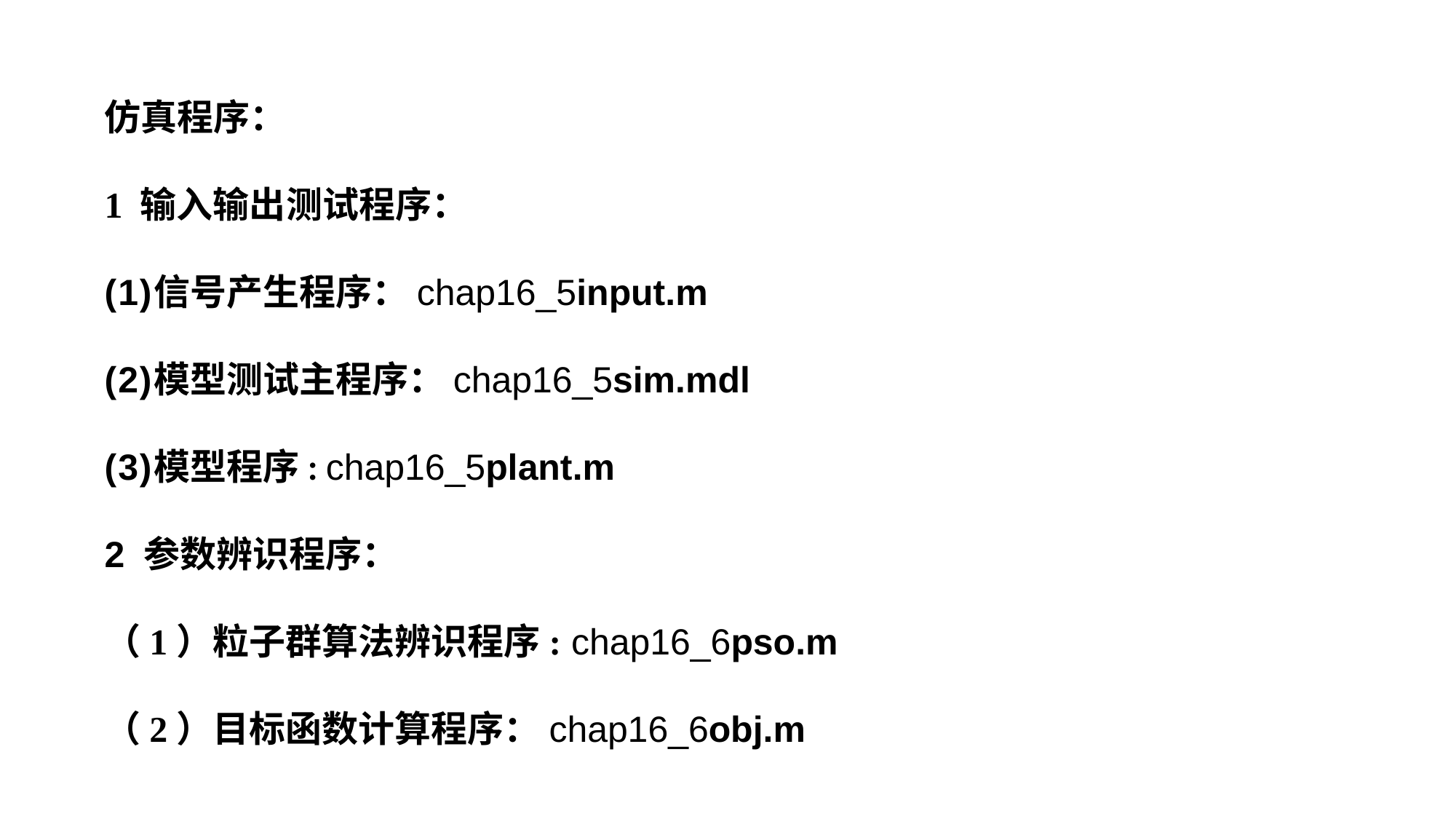

仿真程序：
1 输入输出测试程序：
信号产生程序：chap16_5input.m
模型测试主程序：chap16_5sim.mdl
模型程序: chap16_5plant.m
2 参数辨识程序：
（1）粒子群算法辨识程序: chap16_6pso.m
（2）目标函数计算程序：chap16_6obj.m